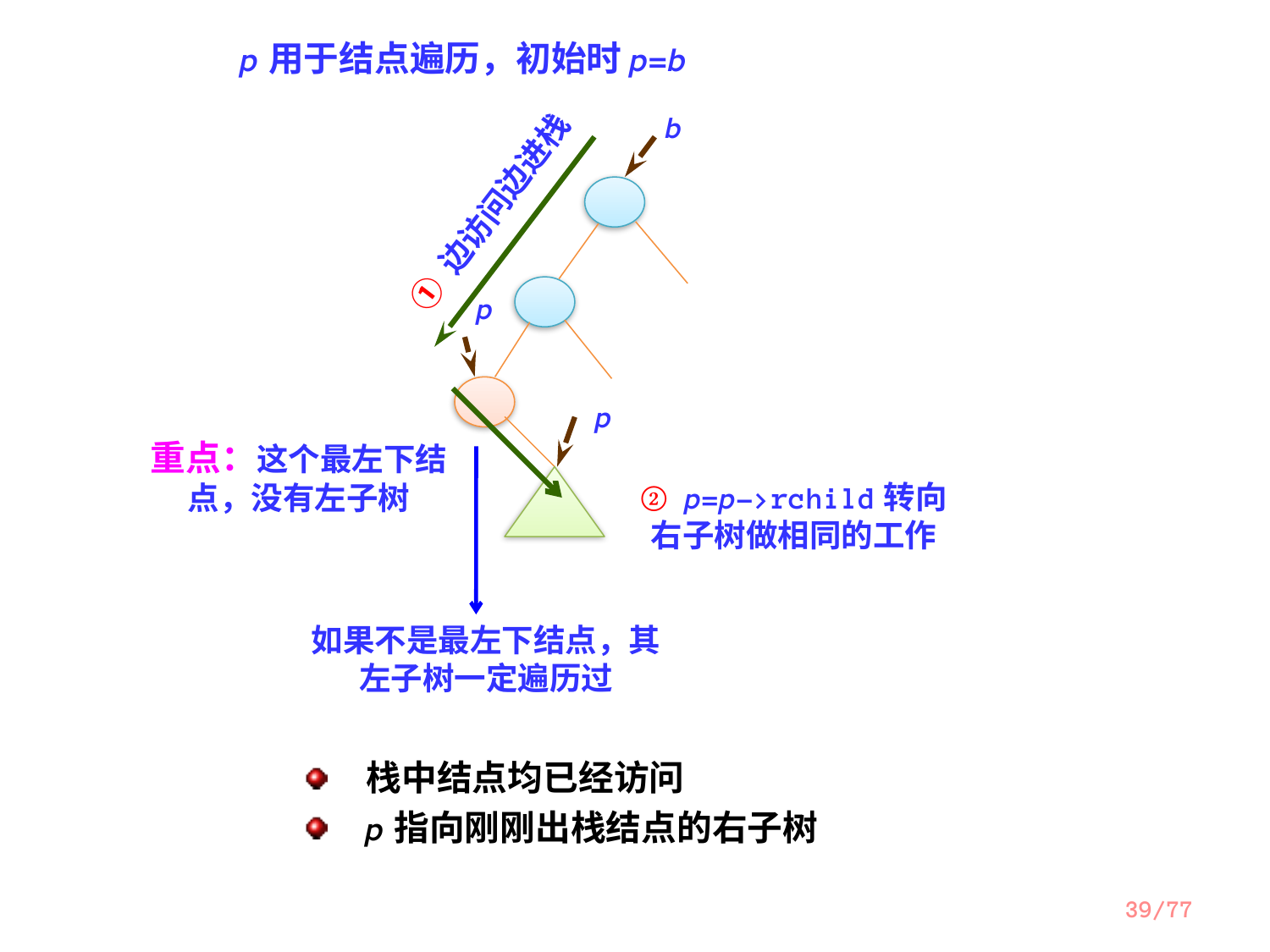

p用于结点遍历，初始时p=b

① 边访问边进栈
b

p

p

② p=p->rchild转向右子树做相同的工作

重点：这个最左下结点，没有左子树
如果不是最左下结点，其左子树一定遍历过

栈中结点均已经访问
p指向刚刚出栈结点的右子树
39/77